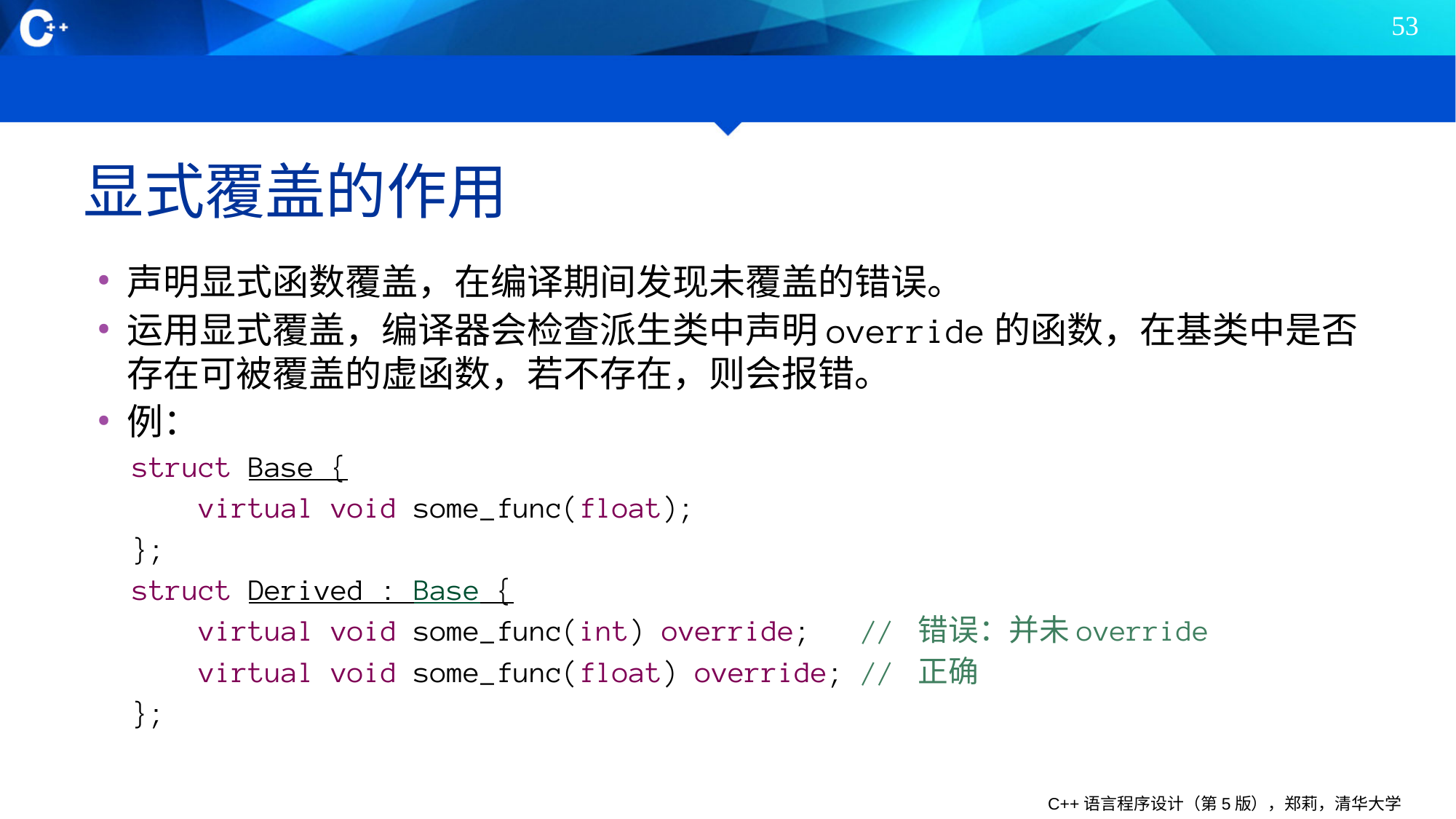

53
# 显式覆盖的作用
声明显式函数覆盖，在编译期间发现未覆盖的错误。
运用显式覆盖，编译器会检查派生类中声明override的函数，在基类中是否存在可被覆盖的虚函数，若不存在，则会报错。
例：
struct Base {
    virtual void some_func(float);
};
struct Derived : Base {
    virtual void some_func(int) override;   // 错误：并未override
    virtual void some_func(float) override; // 正确
};